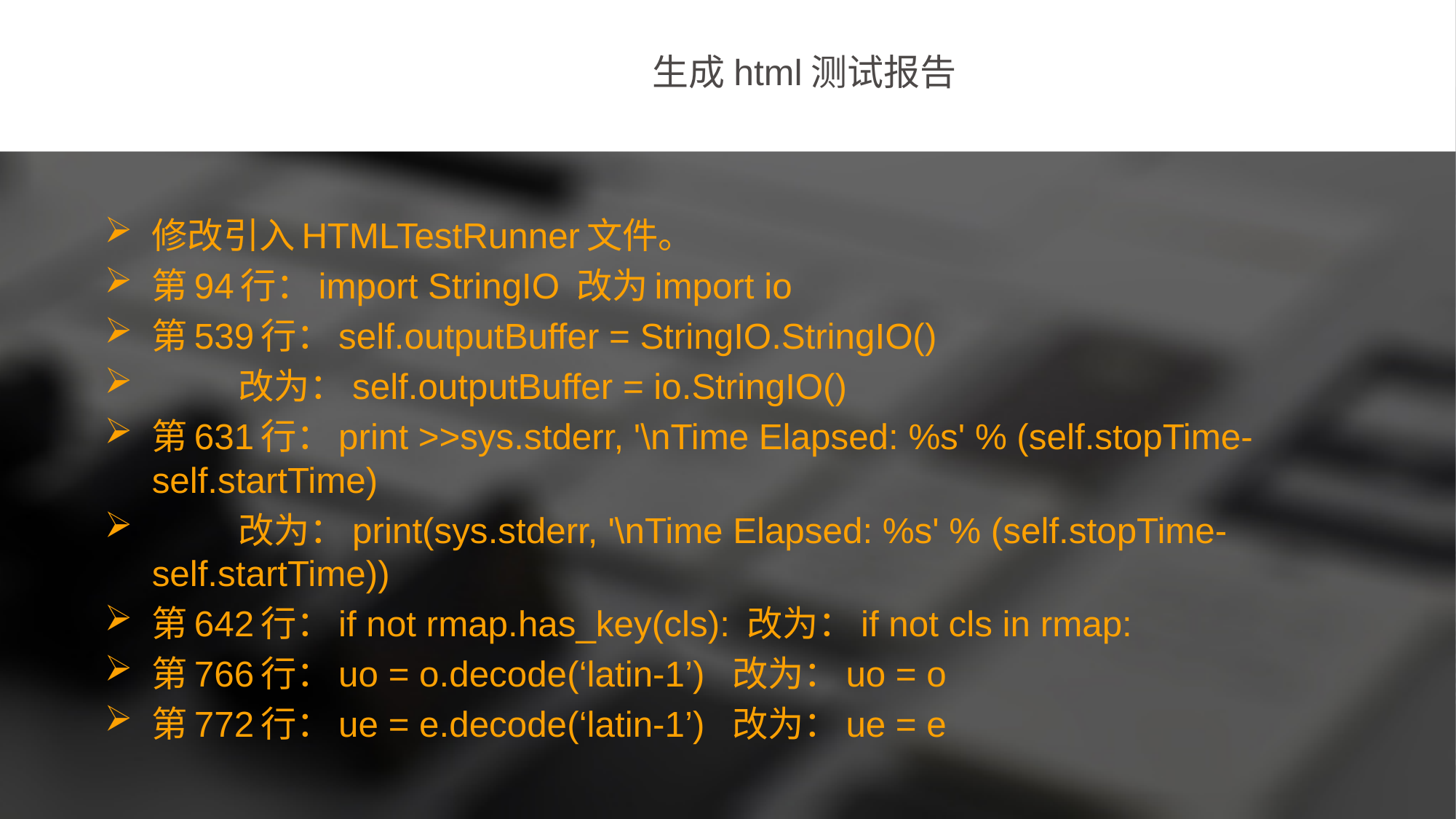

生成html测试报告
修改引入HTMLTestRunner文件。
第94行：import StringIO 改为import io
第539行：self.outputBuffer = StringIO.StringIO()
          改为：self.outputBuffer = io.StringIO()
第631行：print >>sys.stderr, '\nTime Elapsed: %s' % (self.stopTime-self.startTime)
          改为：print(sys.stderr, '\nTime Elapsed: %s' % (self.stopTime-self.startTime))
第642行：if not rmap.has_key(cls): 改为：if not cls in rmap:
第766行：uo = o.decode(‘latin-1’)  改为：uo = o
第772行：ue = e.decode(‘latin-1’)  改为：ue = e